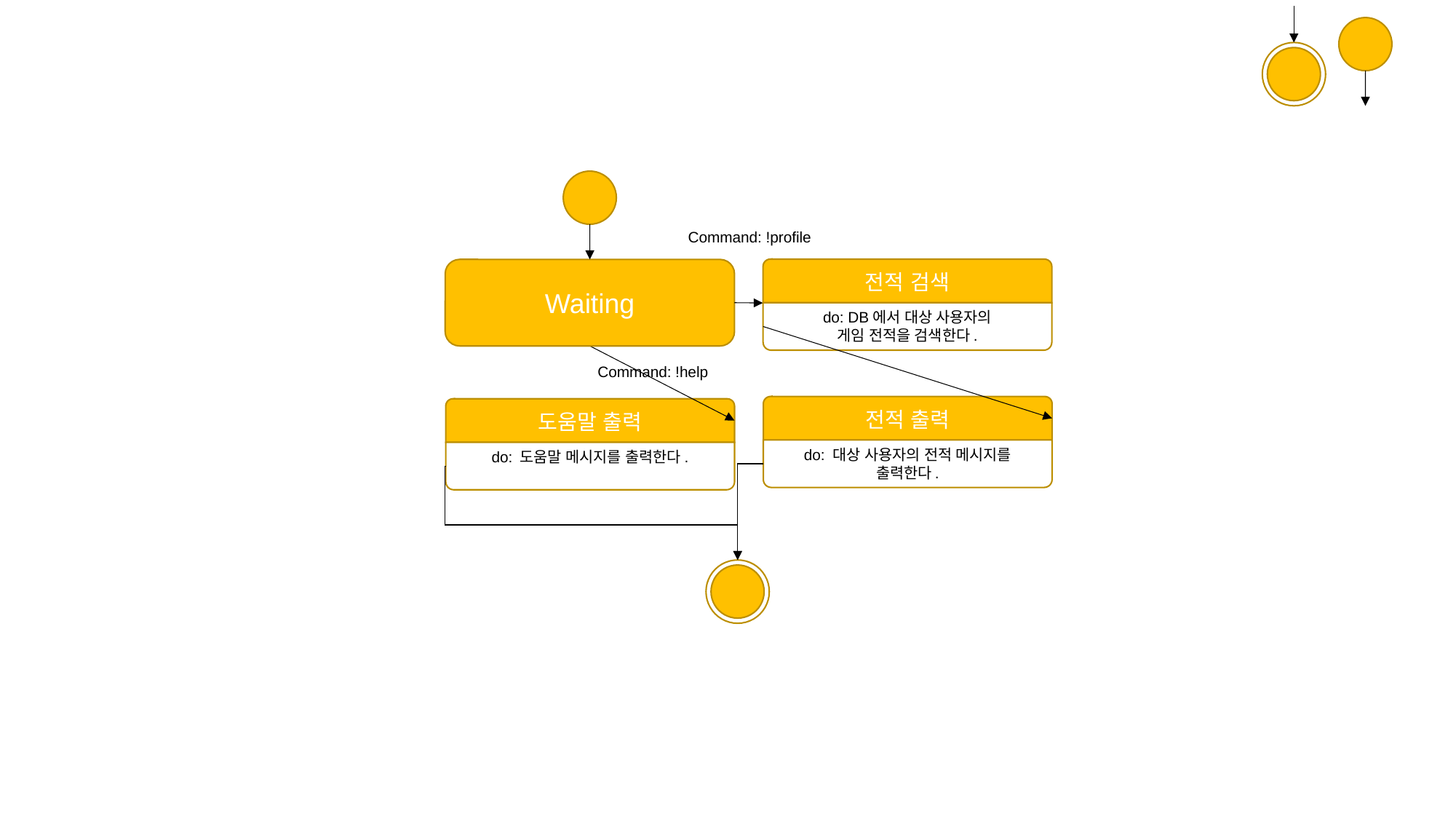

Command: !profile
전적 검색

do: DB에서 대상 사용자의
게임 전적을 검색한다.
Waiting
Command: !help
전적 출력

do: 대상 사용자의 전적 메시지를
출력한다.
도움말 출력

do: 도움말 메시지를 출력한다.